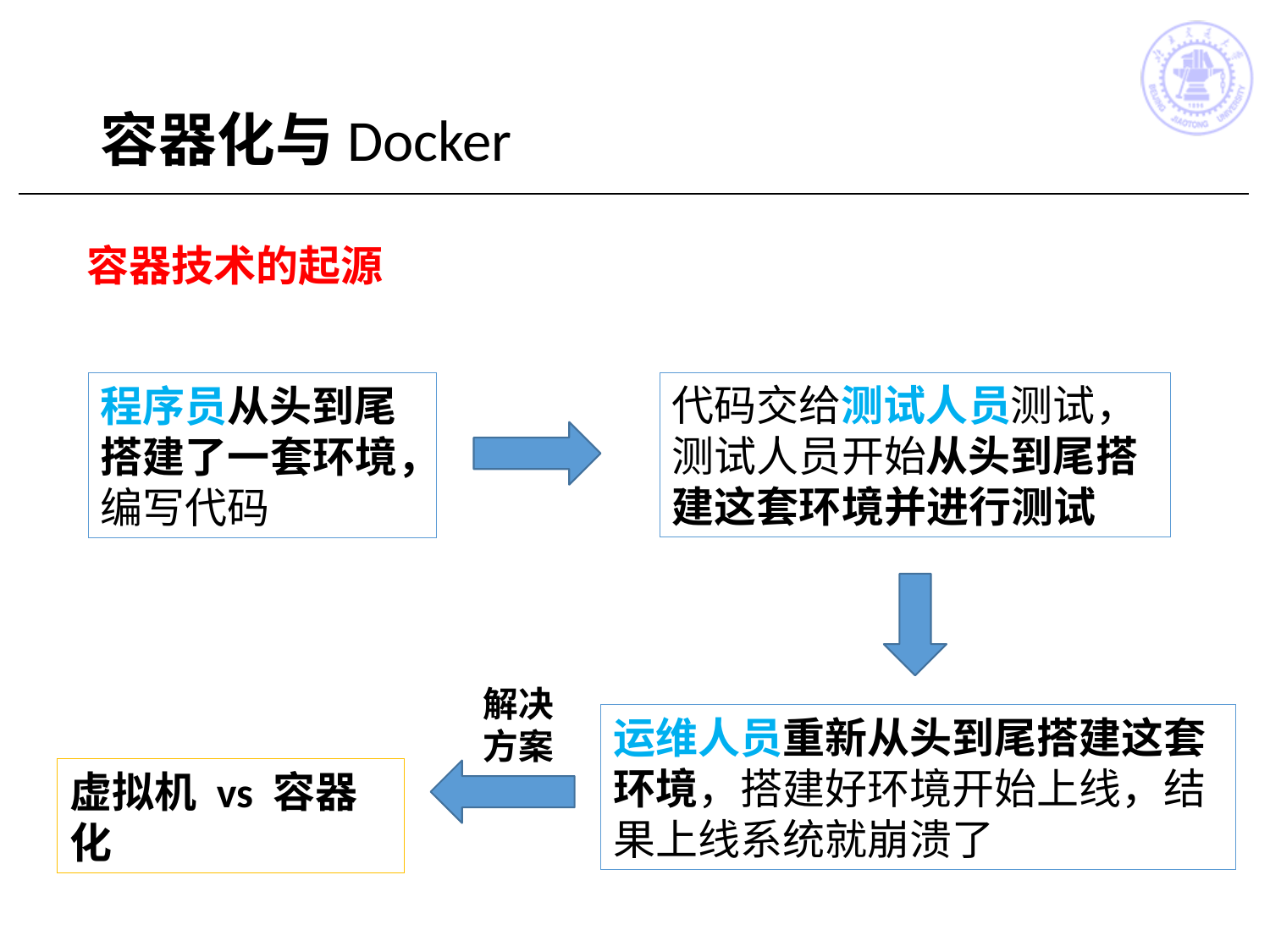

# 容器化与Docker
容器技术的起源
代码交给测试人员测试，测试人员开始从头到尾搭建这套环境并进行测试
程序员从头到尾搭建了一套环境，编写代码

解决方案
运维人员重新从头到尾搭建这套环境，搭建好环境开始上线，结果上线系统就崩溃了
虚拟机 vs 容器化